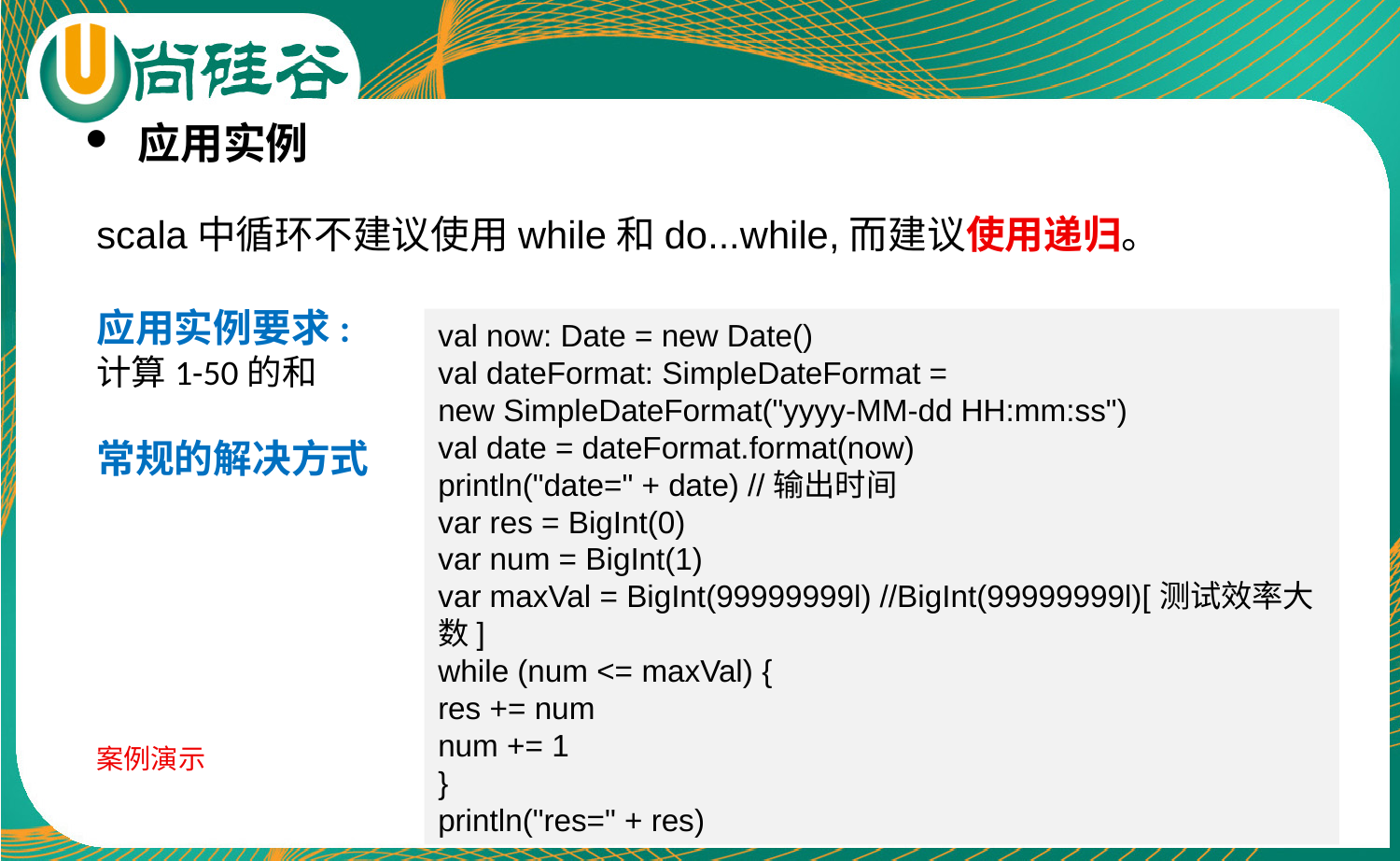

应用实例

scala中循环不建议使用while和do...while,而建议使用递归。

应用实例要求:
计算1-50的和

常规的解决方式

案例演示

val now: Date = new Date()
val dateFormat: SimpleDateFormat =
new SimpleDateFormat("yyyy-MM-dd HH:mm:ss")
val date = dateFormat.format(now)
println("date=" + date) //输出时间
var res = BigInt(0)
var num = BigInt(1)
var maxVal = BigInt(99999999l) //BigInt(99999999l)[测试效率大数]
while (num <= maxVal) {
res += num
num += 1
}
println("res=" + res)